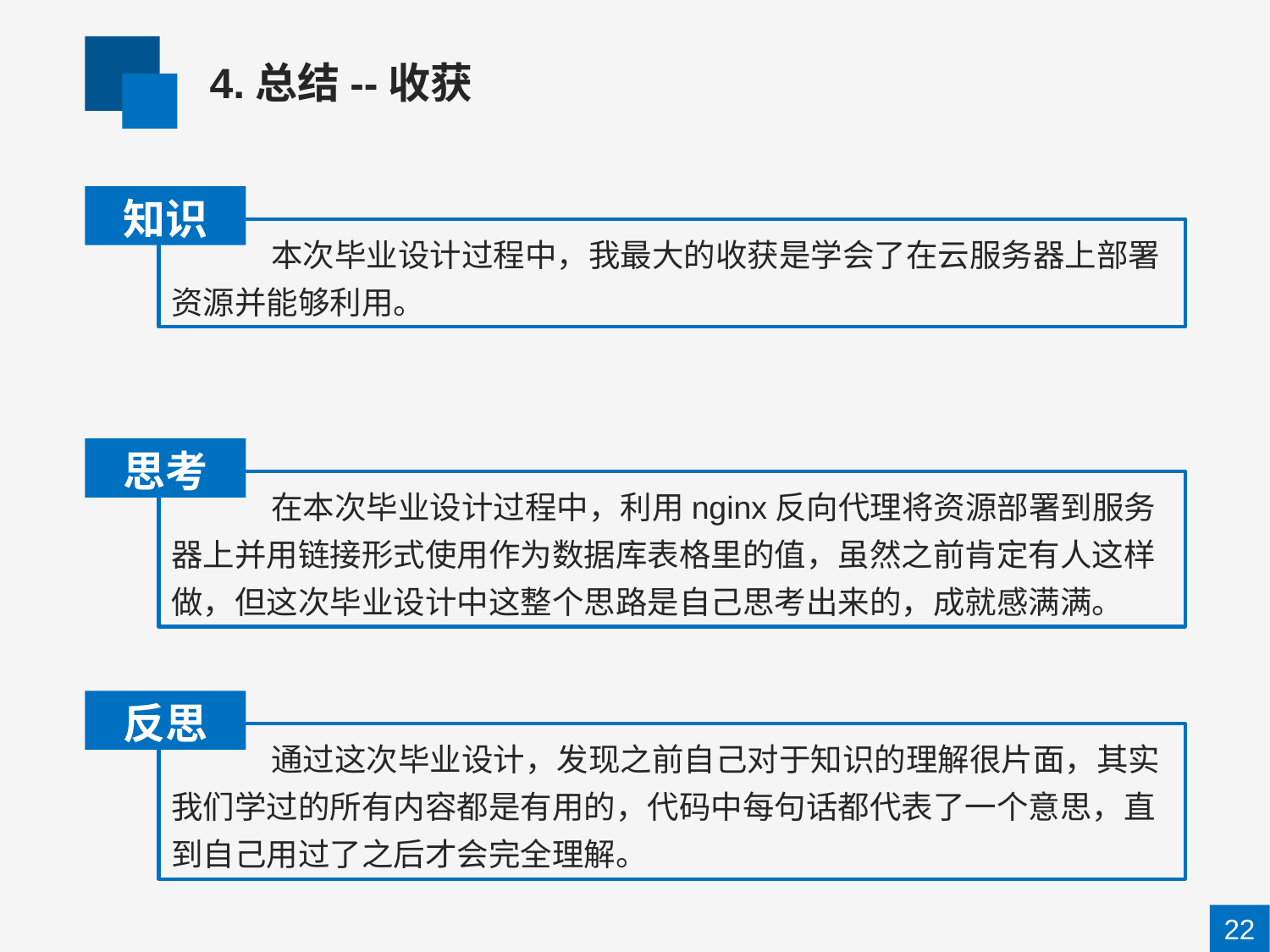

4.总结--收获
知识
本次毕业设计过程中，我最大的收获是学会了在云服务器上部署资源并能够利用。
思考
在本次毕业设计过程中，利用nginx反向代理将资源部署到服务器上并用链接形式使用作为数据库表格里的值，虽然之前肯定有人这样做，但这次毕业设计中这整个思路是自己思考出来的，成就感满满。
反思
通过这次毕业设计，发现之前自己对于知识的理解很片面，其实我们学过的所有内容都是有用的，代码中每句话都代表了一个意思，直到自己用过了之后才会完全理解。
22